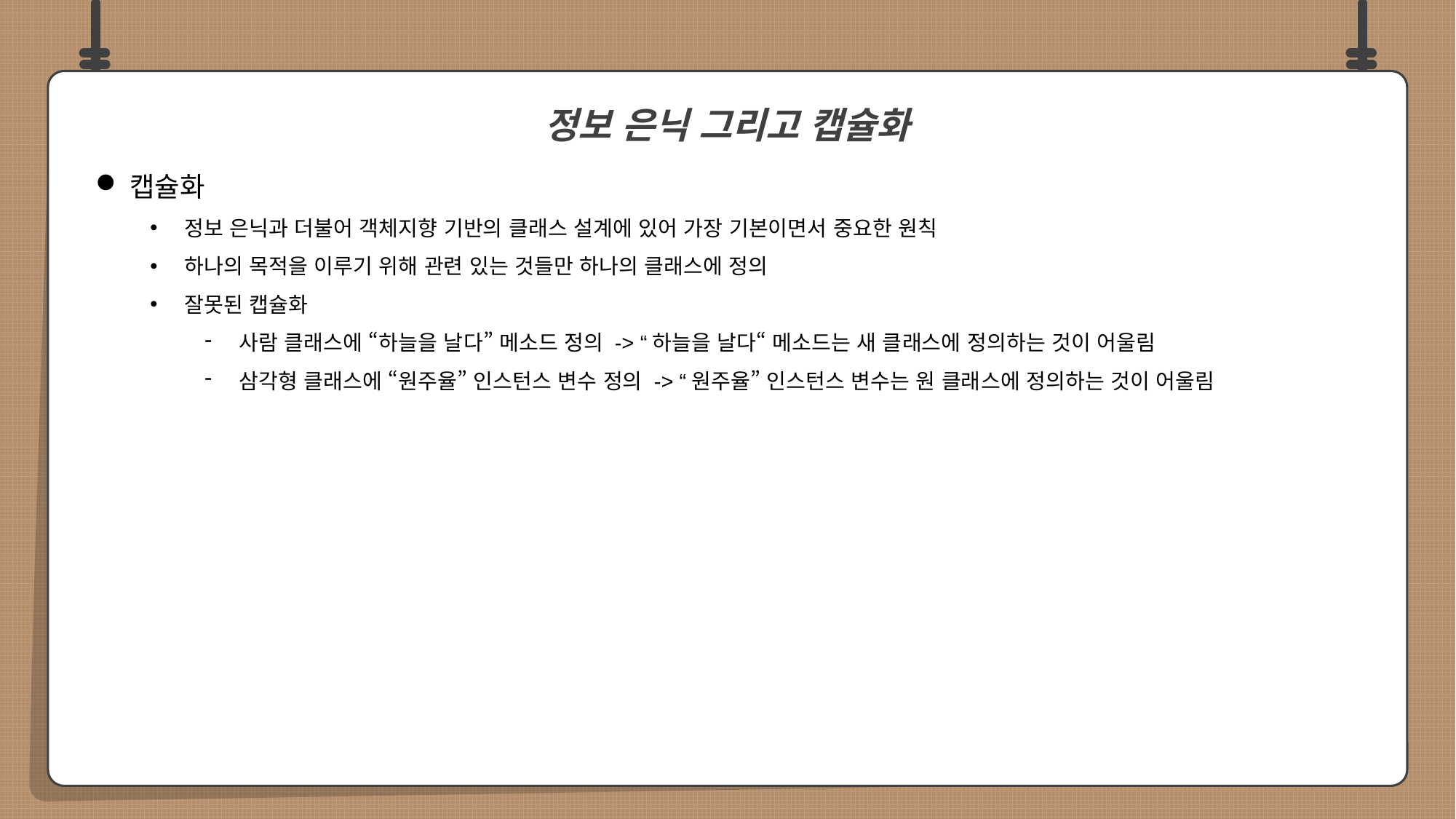

캡슐화
정보 은닉과 더불어 객체지향 기반의 클래스 설계에 있어 가장 기본이면서 중요한 원칙
하나의 목적을 이루기 위해 관련 있는 것들만 하나의 클래스에 정의
잘못된 캡슐화
사람 클래스에 “하늘을 날다” 메소드 정의 -> “하늘을 날다“ 메소드는 새 클래스에 정의하는 것이 어울림
삼각형 클래스에 “원주율” 인스턴스 변수 정의 -> “원주율” 인스턴스 변수는 원 클래스에 정의하는 것이 어울림
정보 은닉 그리고 캡슐화